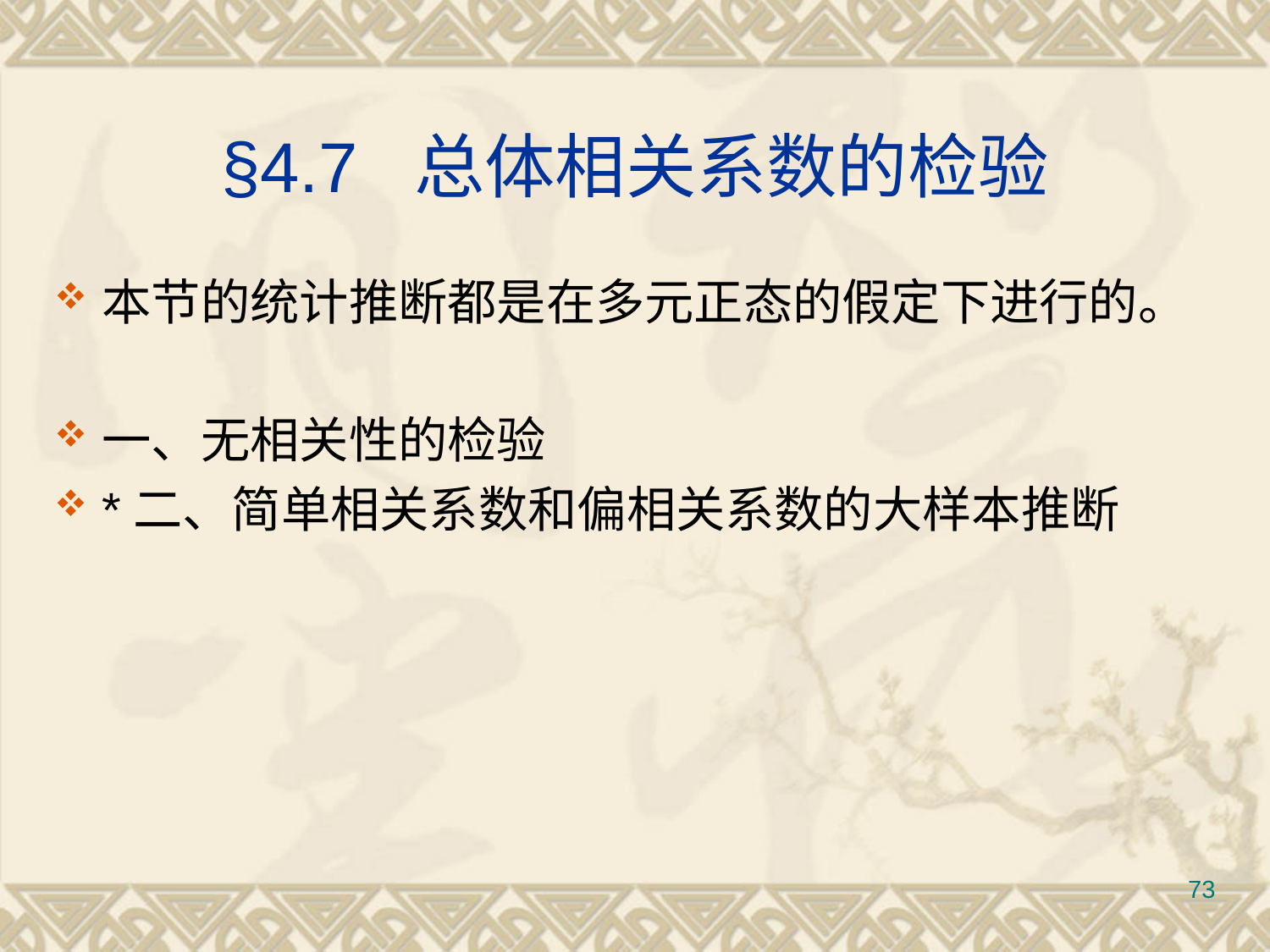

# §4.7  总体相关系数的检验
本节的统计推断都是在多元正态的假定下进行的。

一、无相关性的检验
*二、简单相关系数和偏相关系数的大样本推断
73